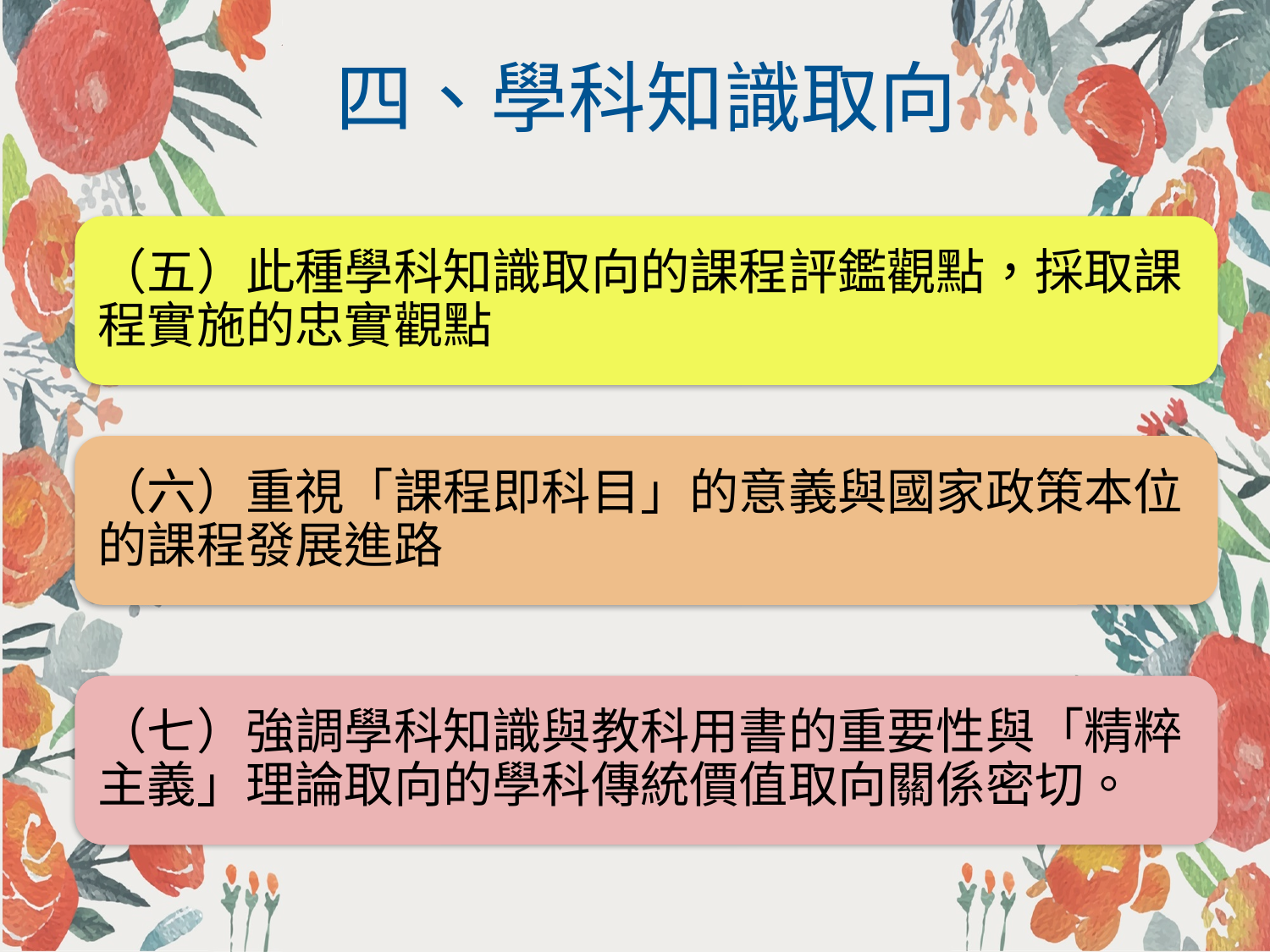

# 四、學科知識取向
（五）此種學科知識取向的課程評鑑觀點，採取課程實施的忠實觀點
（六）重視「課程即科目」的意義與國家政策本位的課程發展進路
（七）強調學科知識與教科用書的重要性與「精粹主義」理論取向的學科傳統價值取向關係密切。